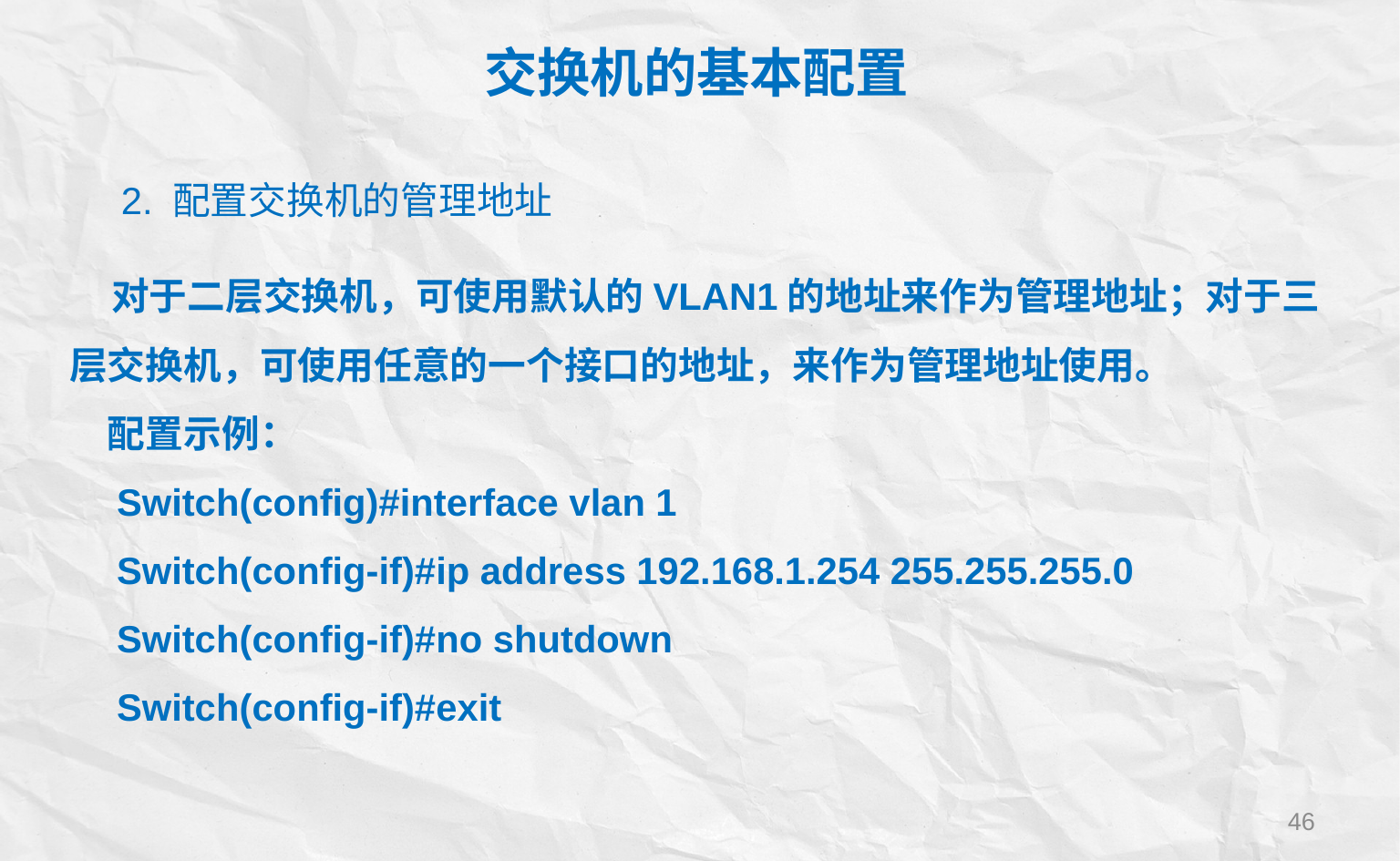

交换机的基本配置
2. 配置交换机的管理地址

　对于二层交换机，可使用默认的VLAN1的地址来作为管理地址；对于三层交换机，可使用任意的一个接口的地址，来作为管理地址使用。
　配置示例：
　Switch(config)#interface vlan 1
　Switch(config-if)#ip address 192.168.1.254 255.255.255.0
　Switch(config-if)#no shutdown
　Switch(config-if)#exit

 46